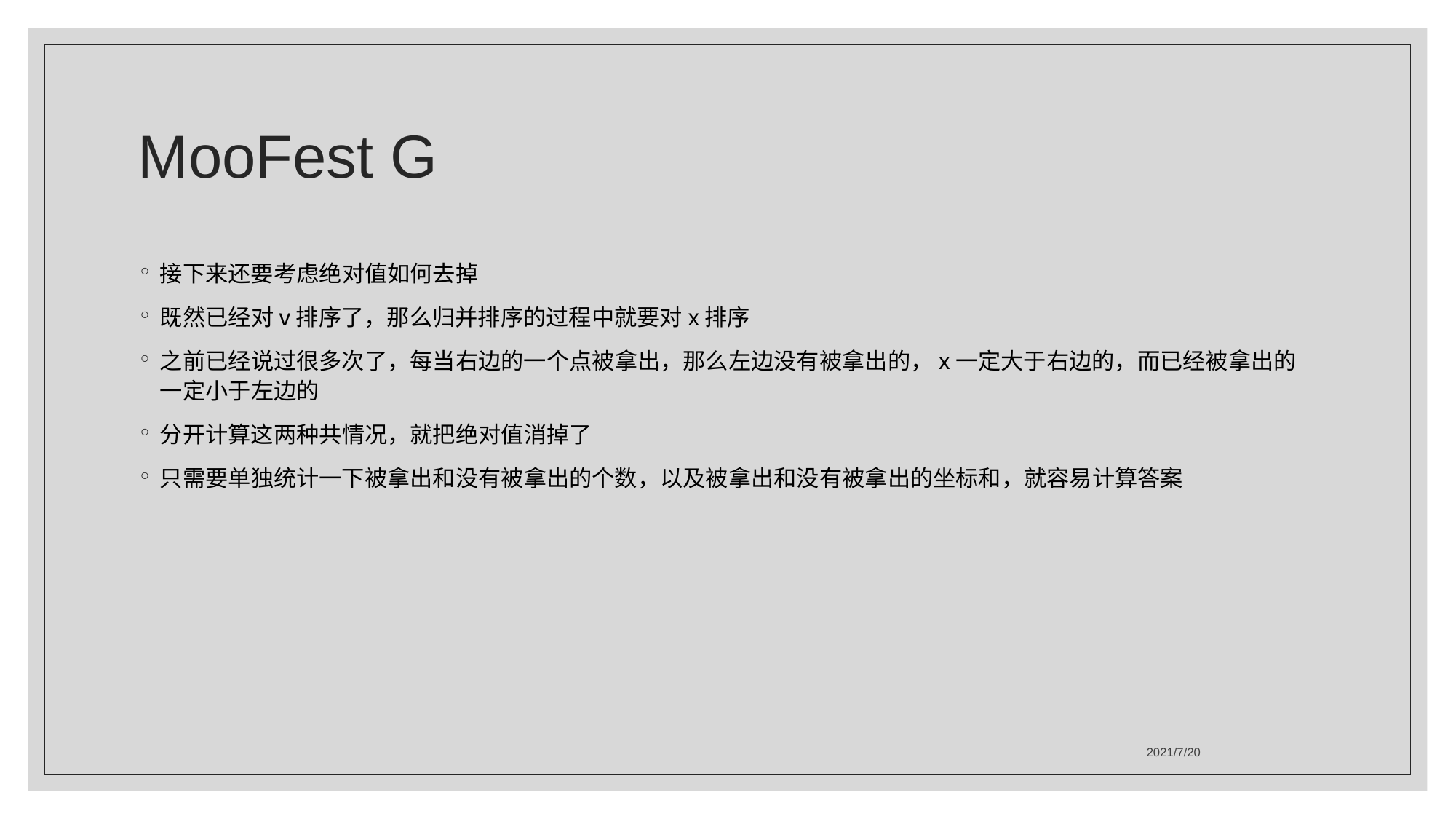

# MooFest G
接下来还要考虑绝对值如何去掉
既然已经对v排序了，那么归并排序的过程中就要对x排序
之前已经说过很多次了，每当右边的一个点被拿出，那么左边没有被拿出的，x一定大于右边的，而已经被拿出的一定小于左边的
分开计算这两种共情况，就把绝对值消掉了
只需要单独统计一下被拿出和没有被拿出的个数，以及被拿出和没有被拿出的坐标和，就容易计算答案
2021/7/20